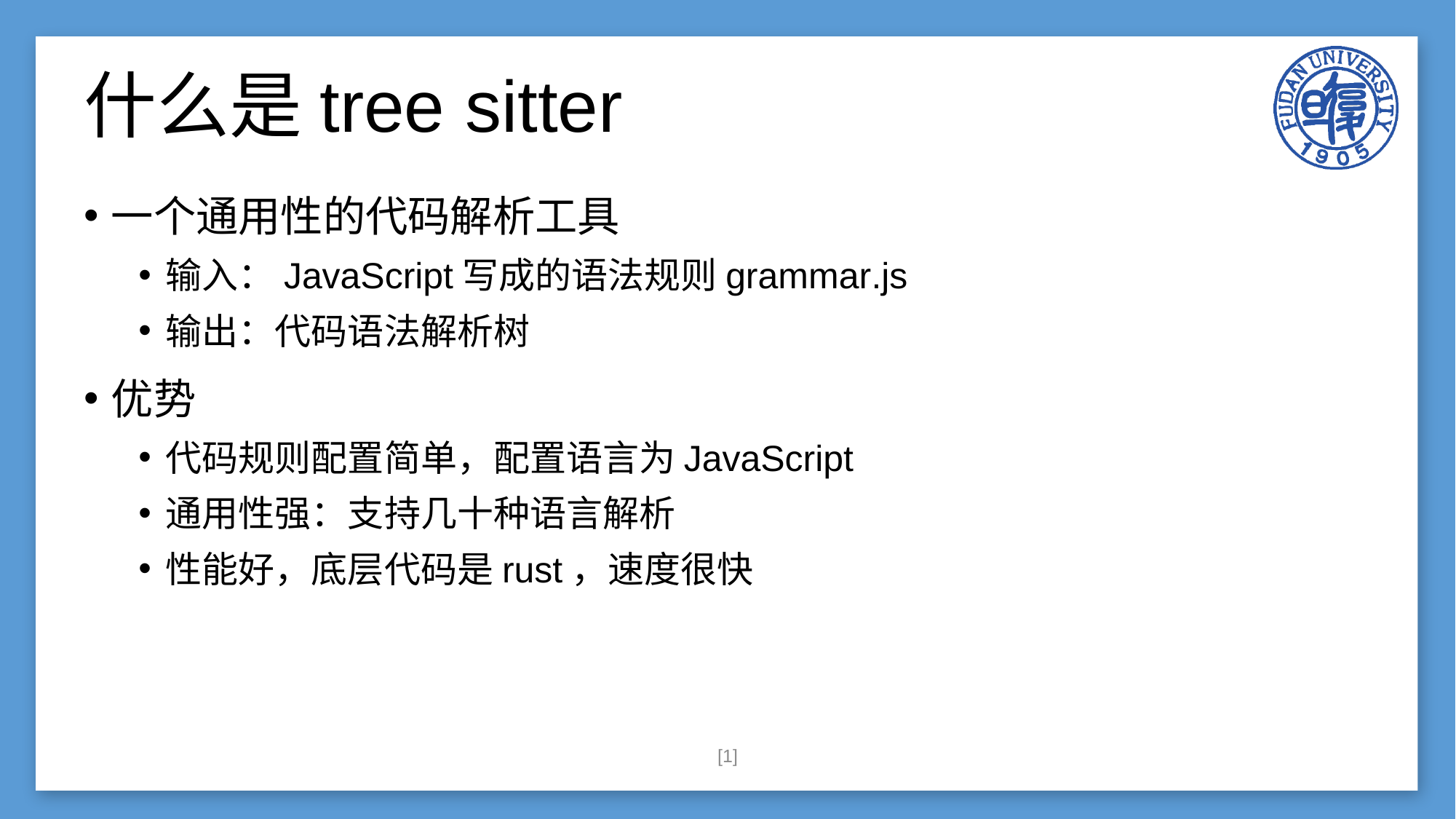

# 什么是tree sitter
一个通用性的代码解析工具
输入：JavaScript写成的语法规则grammar.js
输出：代码语法解析树
优势
代码规则配置简单，配置语言为JavaScript
通用性强：支持几十种语言解析
性能好，底层代码是rust，速度很快
2
[1]